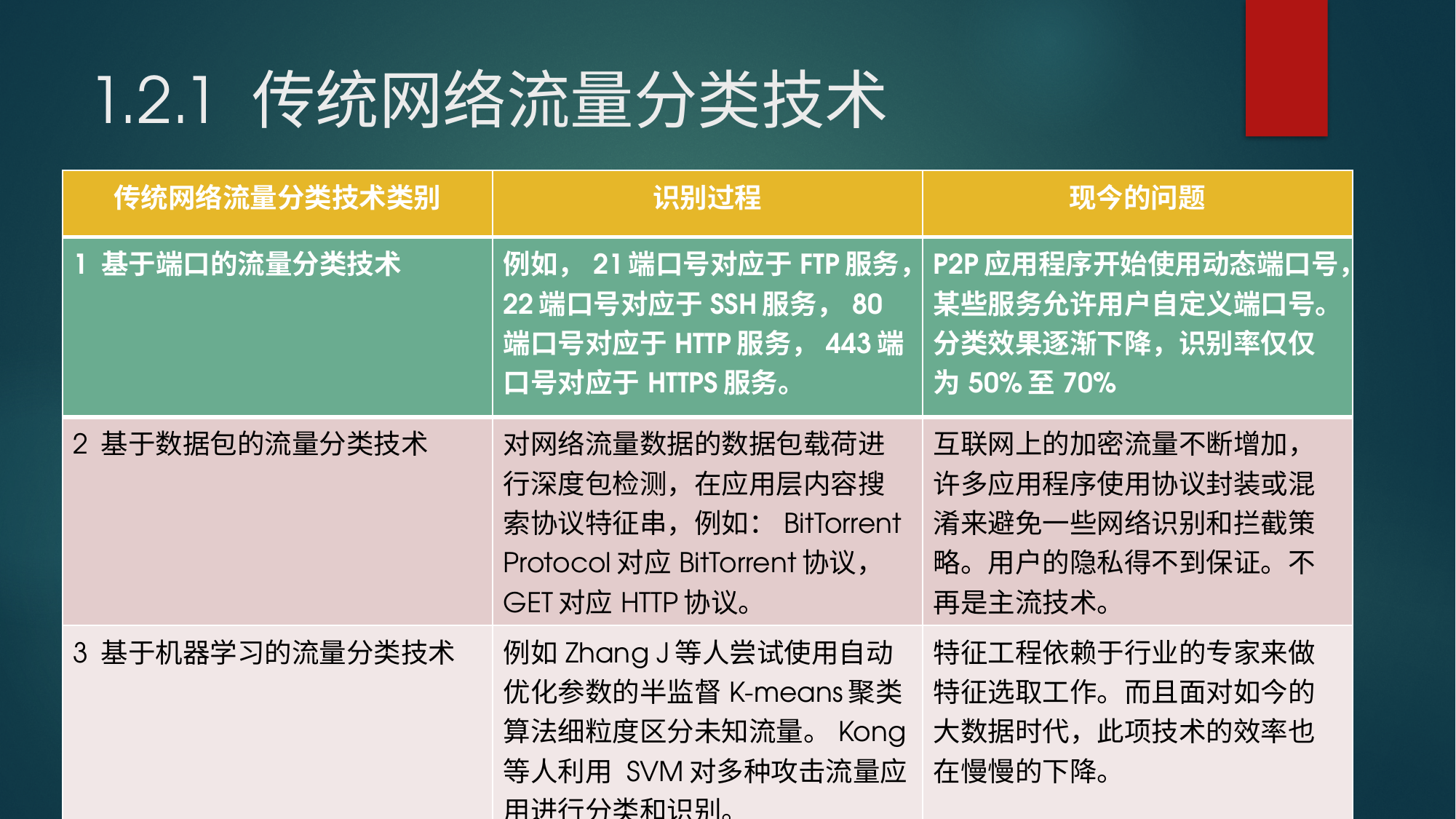

# 1.2.1 传统网络流量分类技术
| 传统网络流量分类技术类别 | 识别过程 | 现今的问题 |
| --- | --- | --- |
| 1 基于端口的流量分类技术 | 例如，21端口号对应于FTP服务，22端口号对应于SSH服务，80端口号对应于HTTP服务，443端口号对应于HTTPS服务。 | P2P应用程序开始使用动态端口号，某些服务允许用户自定义端口号。分类效果逐渐下降，识别率仅仅为50%至70% |
| --- | --- | --- |
| 2 基于数据包的流量分类技术 | 对网络流量数据的数据包载荷进行深度包检测，在应用层内容搜索协议特征串，例如：BitTorrent Protocol对应BitTorrent协议，GET对应HTTP协议。 | 互联网上的加密流量不断增加，许多应用程序使用协议封装或混淆来避免一些网络识别和拦截策略。用户的隐私得不到保证。不再是主流技术。 |
| 3 基于机器学习的流量分类技术 | 例如Zhang J等人尝试使用自动优化参数的半监督K-means聚类算法细粒度区分未知流量。Kong等人利用 SVM对多种攻击流量应用进行分类和识别。 | 特征工程依赖于行业的专家来做特征选取工作。而且面对如今的大数据时代，此项技术的效率也在慢慢的下降。 |